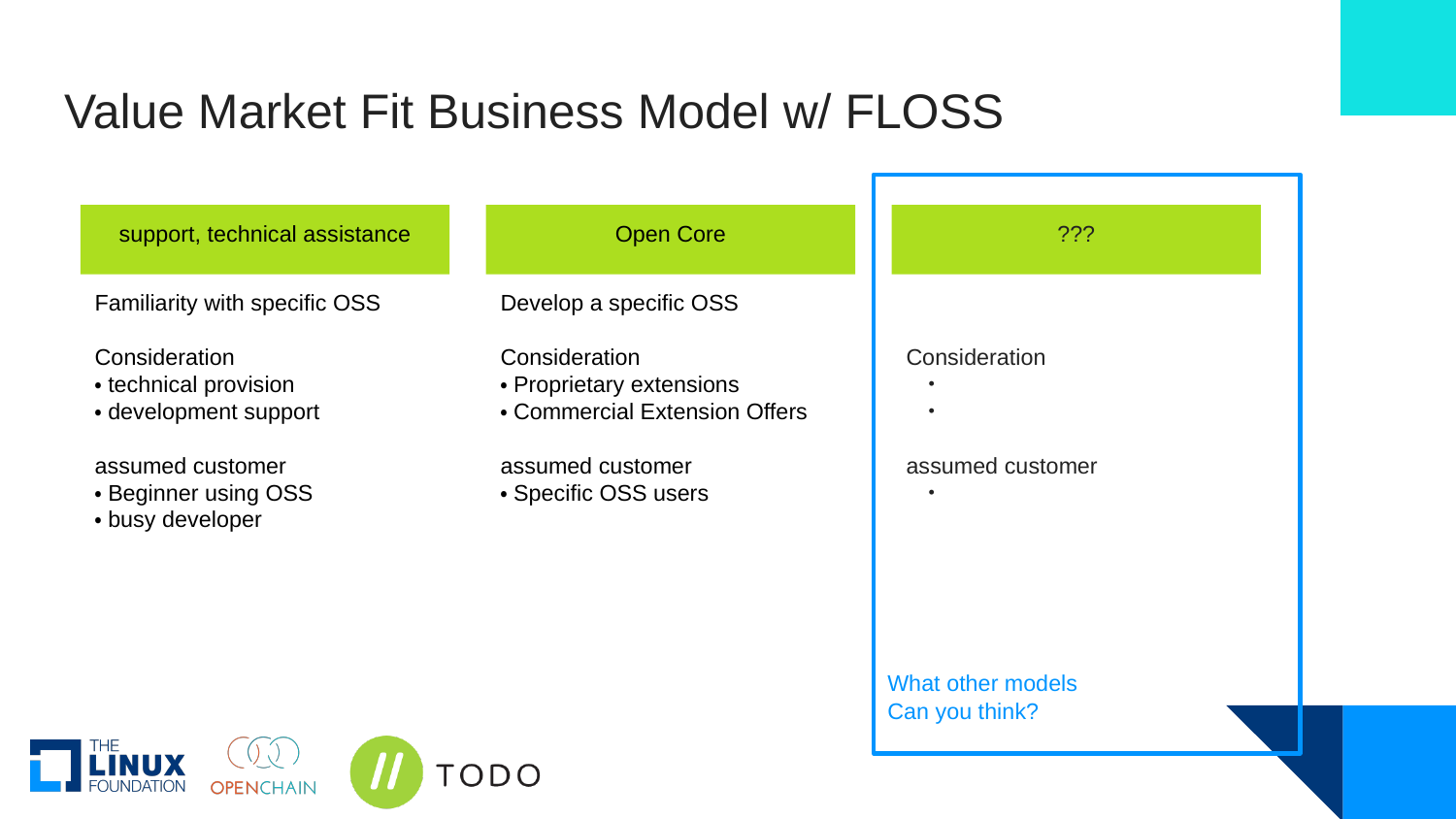

# Value Market Fit Business Model w/ FLOSS

support, technical assistance
Open Core
???
Familiarity with specific OSS

Consideration
・technical provision
・development support

assumed customer
・Beginner using OSS
・busy developer
Develop a specific OSS

Consideration
・Proprietary extensions
・Commercial Extension Offers

assumed customer
・Specific OSS users

Consideration
・
・

assumed customer
・
What other models
Can you think?